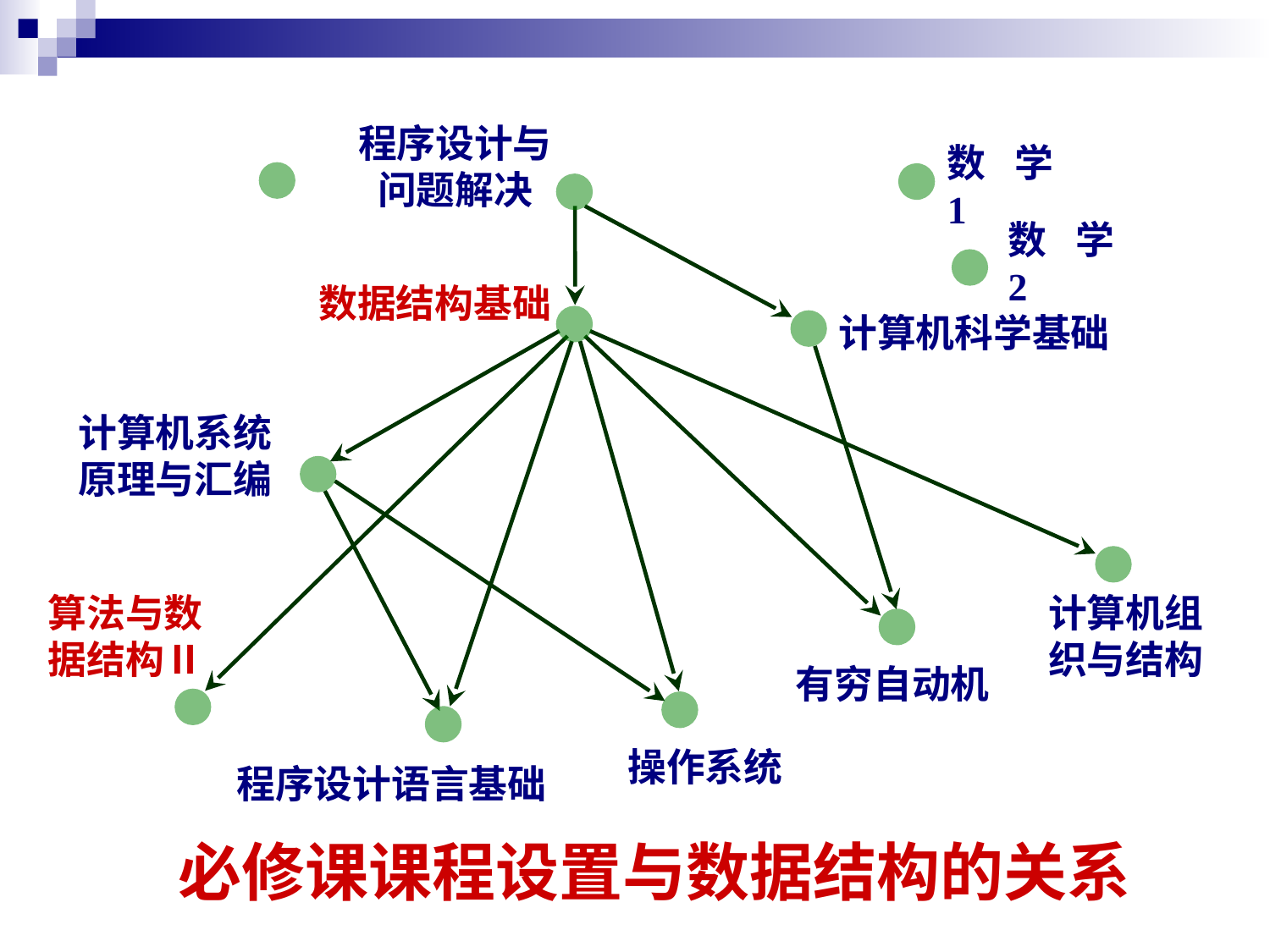

程序设计与
问题解决
数学 1

数学 2

数据结构基础
计算机科学基础

计算机系统
原理与汇编

算法与数
据结构Ⅱ
计算机组
织与结构

有穷自动机

操作系统
程序设计语言基础

必修课课程设置与数据结构的关系